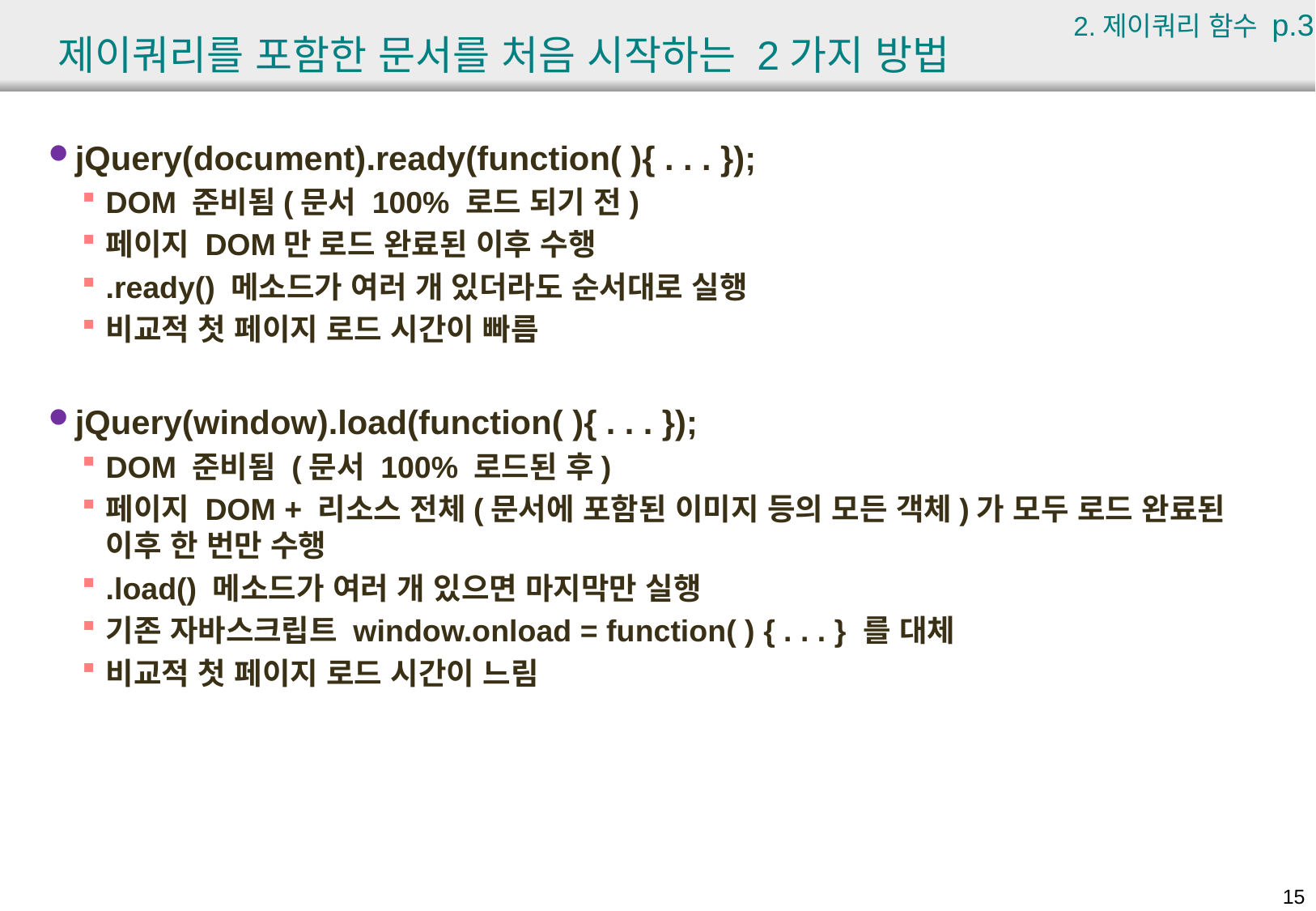

2.제이쿼리 함수 p.314
# 제이쿼리를 포함한 문서를 처음 시작하는 2가지 방법
jQuery(document).ready(function( ){ . . . });
DOM 준비됨(문서 100% 로드 되기 전)
페이지 DOM만 로드 완료된 이후 수행
.ready() 메소드가 여러 개 있더라도 순서대로 실행
비교적 첫 페이지 로드 시간이 빠름

jQuery(window).load(function( ){ . . . });
DOM 준비됨 (문서 100% 로드된 후)
페이지 DOM + 리소스 전체(문서에 포함된 이미지 등의 모든 객체)가 모두 로드 완료된 이후 한 번만 수행
.load() 메소드가 여러 개 있으면 마지막만 실행
기존 자바스크립트 window.onload = function( ) { . . . } 를 대체
비교적 첫 페이지 로드 시간이 느림